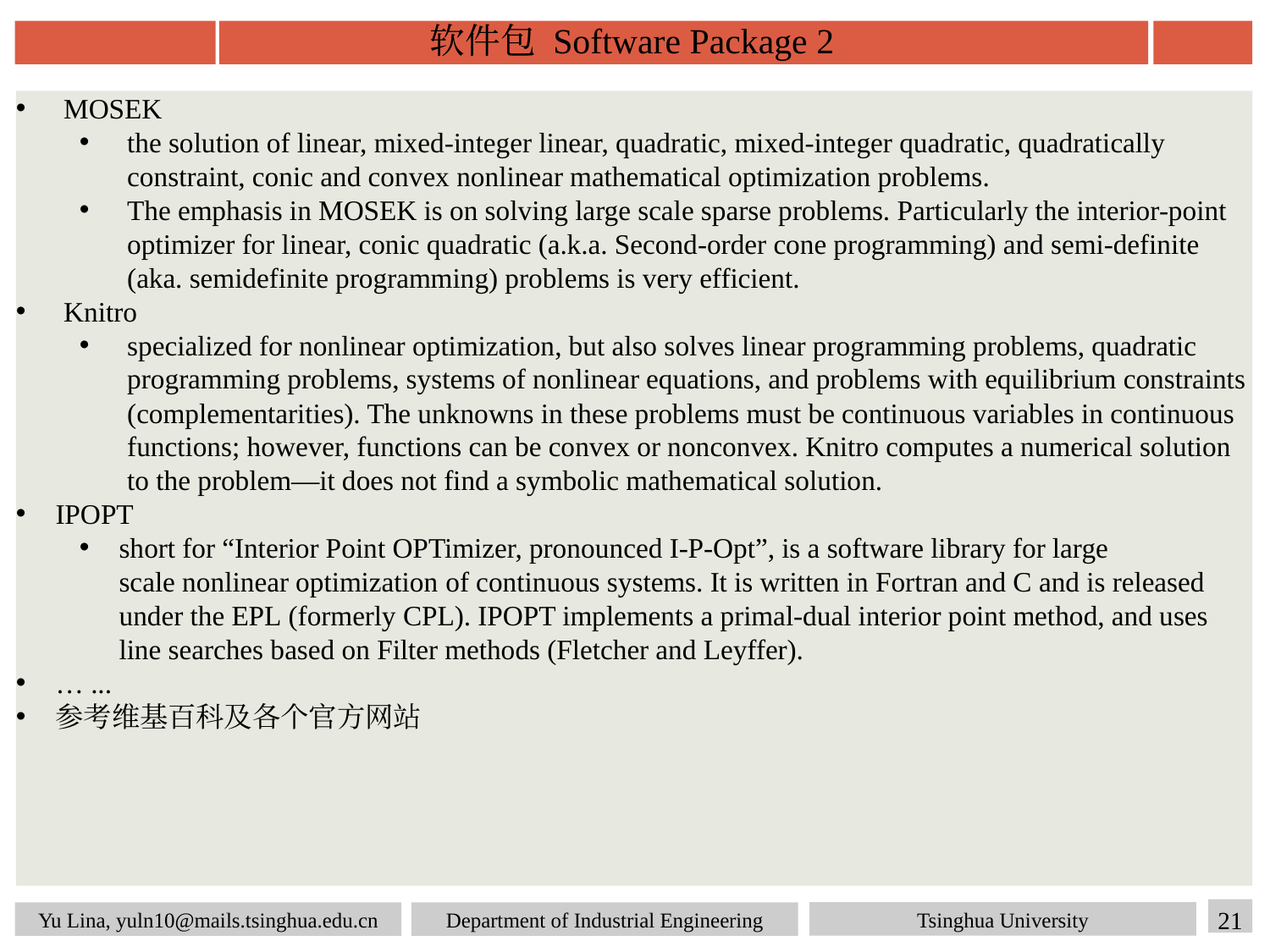

# 软件包 Software Package 2

MOSEK
the solution of linear, mixed-integer linear, quadratic, mixed-integer quadratic, quadratically constraint, conic and convex nonlinear mathematical optimization problems.
The emphasis in MOSEK is on solving large scale sparse problems. Particularly the interior-point optimizer for linear, conic quadratic (a.k.a. Second-order cone programming) and semi-definite (aka. semidefinite programming) problems is very efficient.
Knitro
specialized for nonlinear optimization, but also solves linear programming problems, quadratic programming problems, systems of nonlinear equations, and problems with equilibrium constraints (complementarities). The unknowns in these problems must be continuous variables in continuous functions; however, functions can be convex or nonconvex. Knitro computes a numerical solution to the problem—it does not find a symbolic mathematical solution.
IPOPT
short for “Interior Point OPTimizer, pronounced I-P-Opt”, is a software library for large scale nonlinear optimization of continuous systems. It is written in Fortran and C and is released under the EPL (formerly CPL). IPOPT implements a primal-dual interior point method, and uses line searches based on Filter methods (Fletcher and Leyffer).
… ...
参考维基百科及各个官方网站

Tsinghua University
21
Yu Lina, yuln10@mails.tsinghua.edu.cn
Department of Industrial Engineering